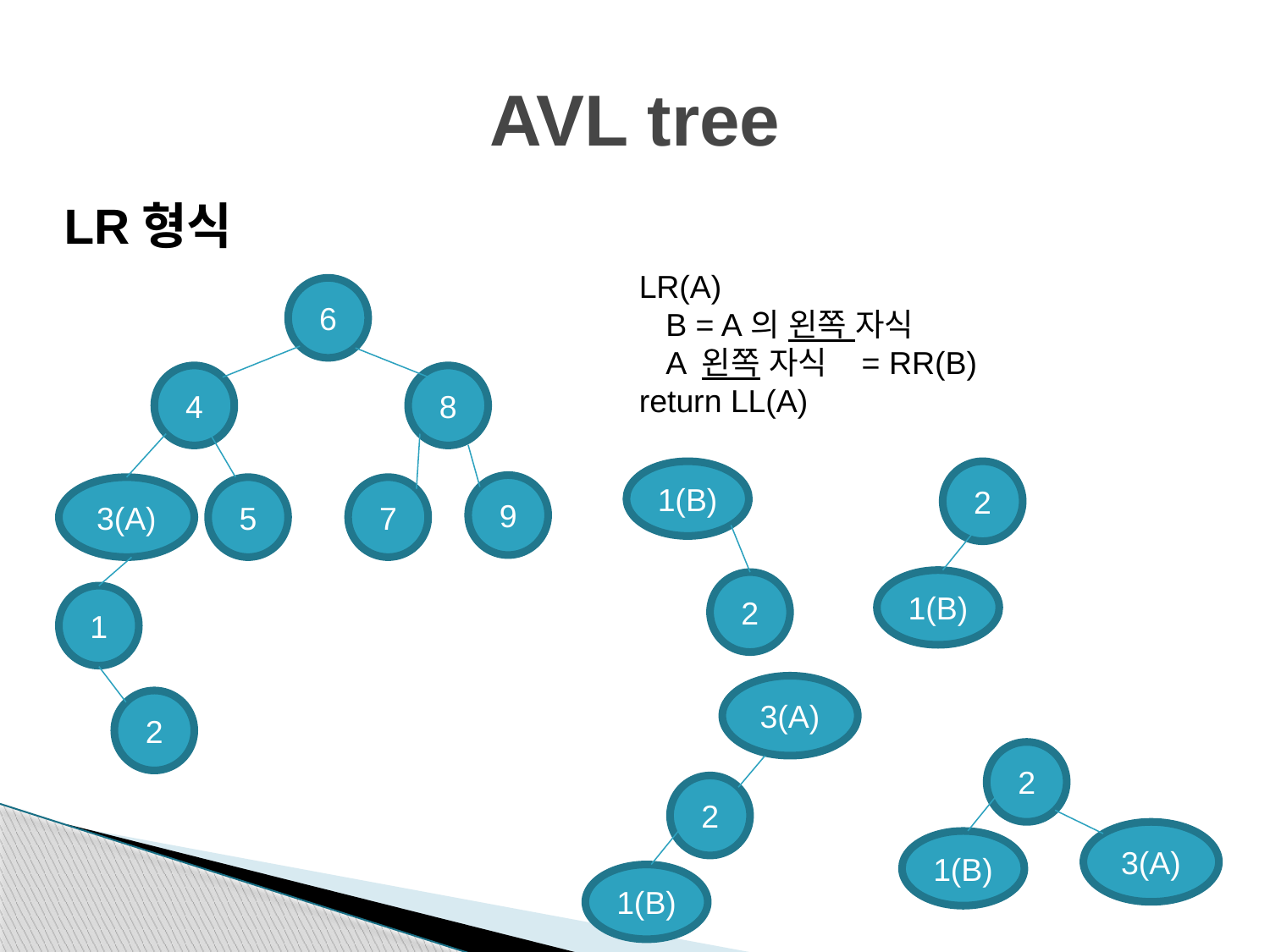

# AVL tree
LR형식
LR(A)
   B = A의 왼쪽 자식
   A 왼쪽 자식   = RR(B)
return LL(A)
6
4
8
1(B)
2
9
3(A)
5
7
1(B)
2
1
3(A)
2
2
2
3(A)
1(B)
1(B)